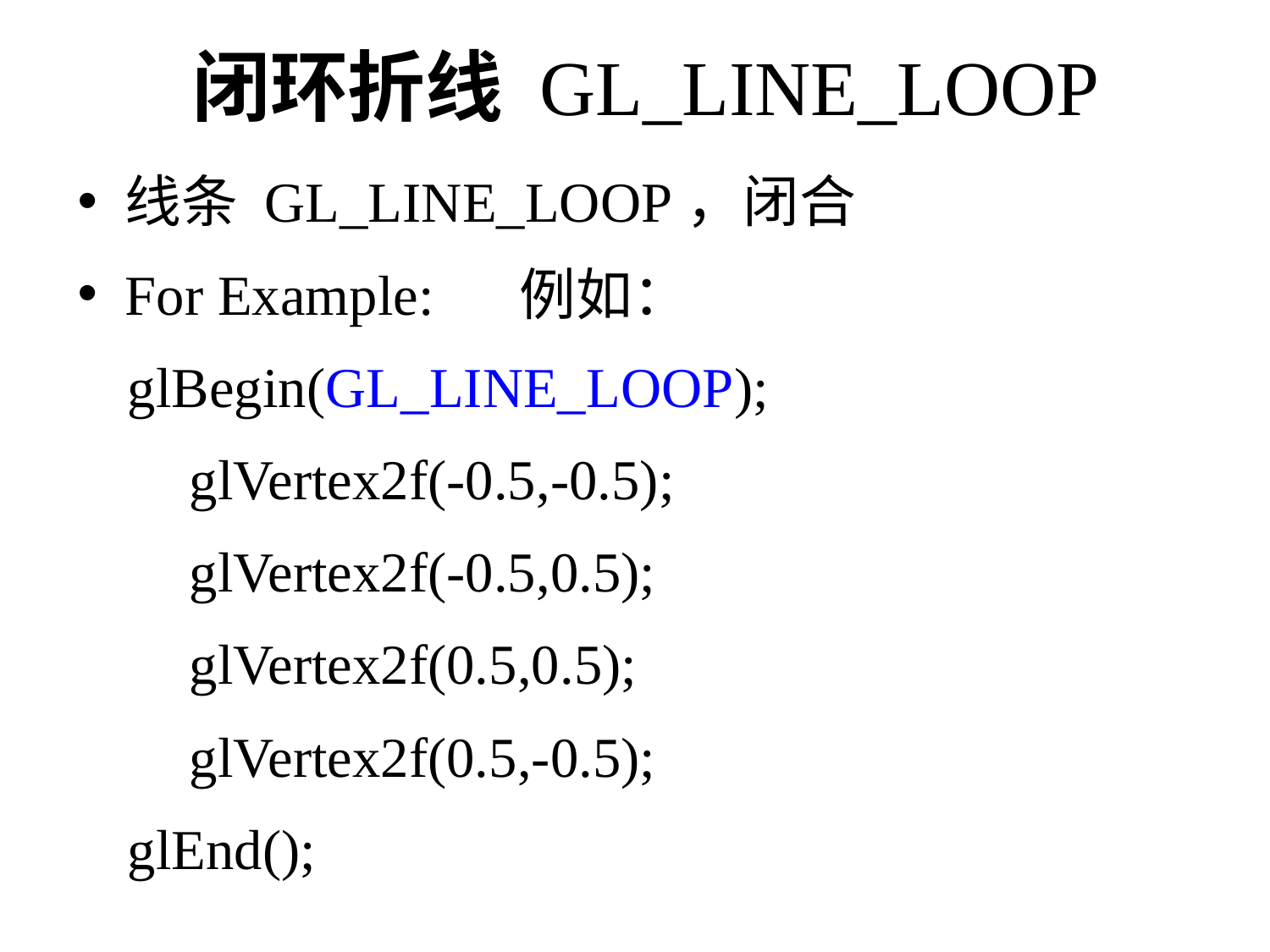

# 闭环折线 GL_LINE_LOOP
线条 GL_LINE_LOOP，闭合
For Example:     例如：
glBegin(GL_LINE_LOOP);
glVertex2f(-0.5,-0.5);
glVertex2f(-0.5,0.5);
glVertex2f(0.5,0.5);
glVertex2f(0.5,-0.5);
glEnd();